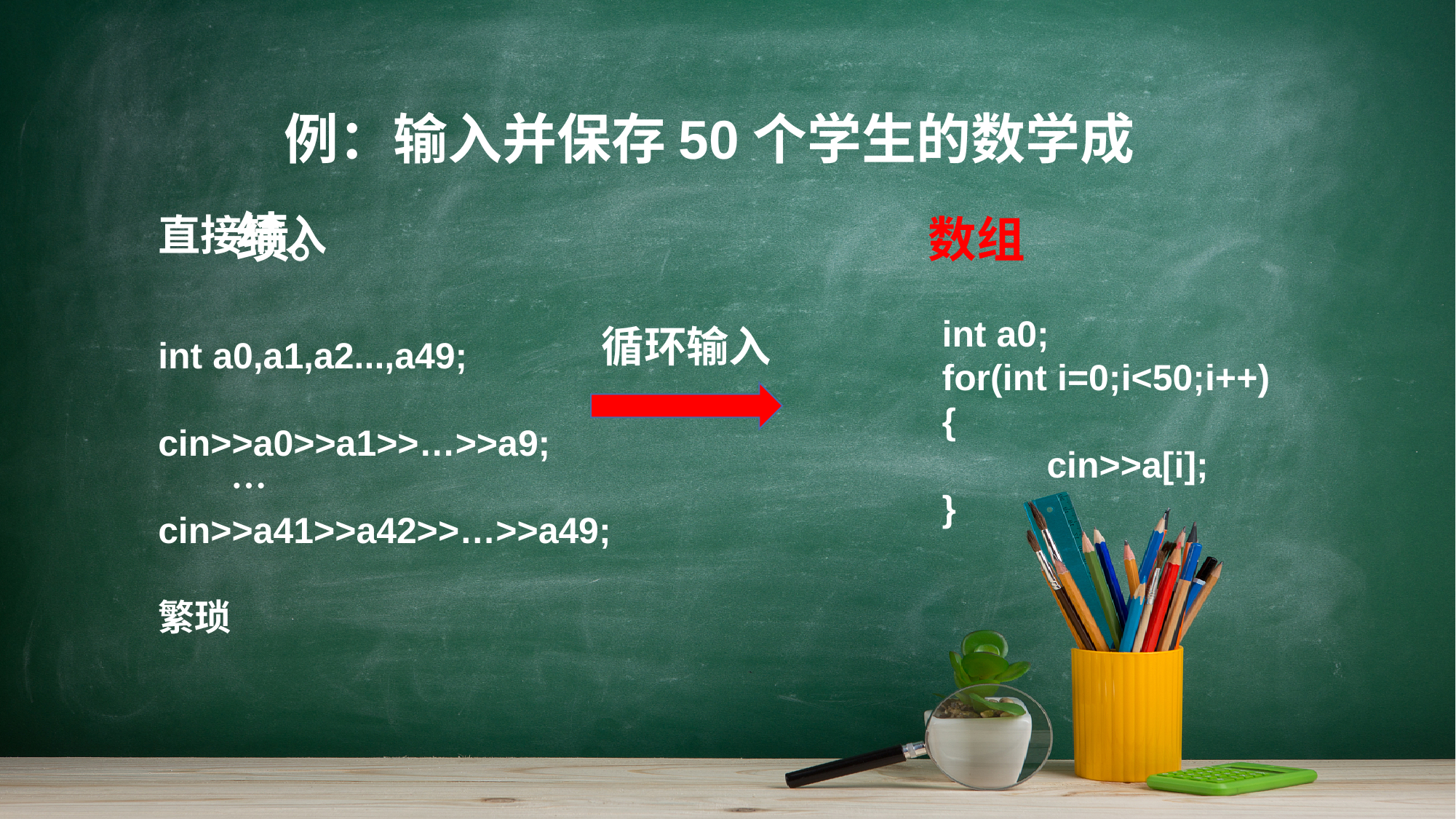

例：输入并保存50个学生的数学成绩。

直接输入

int a0,a1,a2...,a49;

cin>>a0>>a1>>…>>a9;
　　…
cin>>a41>>a42>>…>>a49;

繁琐
              数组

  	int a0;
	for(int i=0;i<50;i++)
	{
                     cin>>a[i];
	}

循环输入